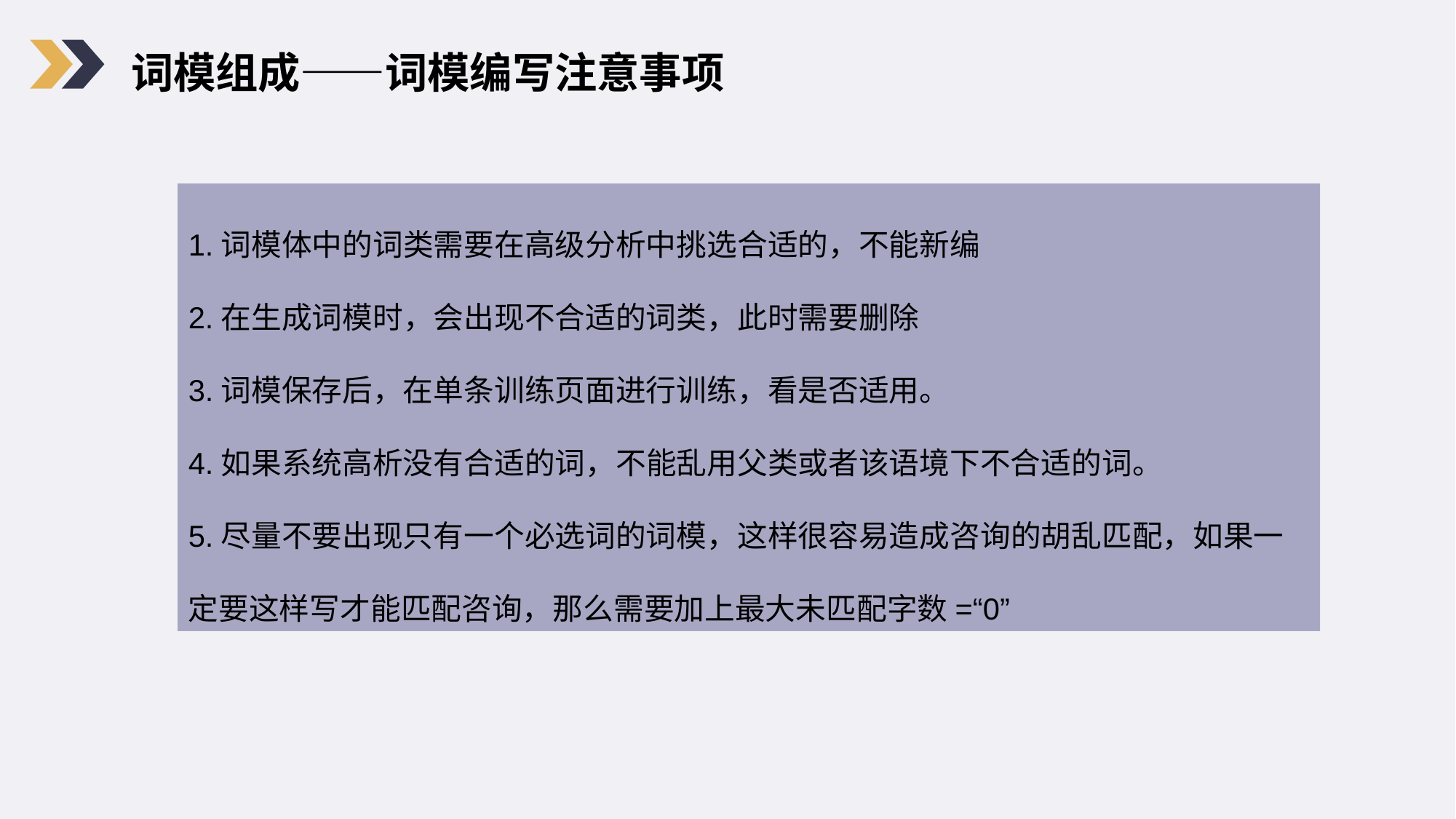

词模组成——词模编写注意事项
1.词模体中的词类需要在高级分析中挑选合适的，不能新编
2.在生成词模时，会出现不合适的词类，此时需要删除
3.词模保存后，在单条训练页面进行训练，看是否适用。
4.如果系统高析没有合适的词，不能乱用父类或者该语境下不合适的词。
5.尽量不要出现只有一个必选词的词模，这样很容易造成咨询的胡乱匹配，如果一定要这样写才能匹配咨询，那么需要加上最大未匹配字数=“0”